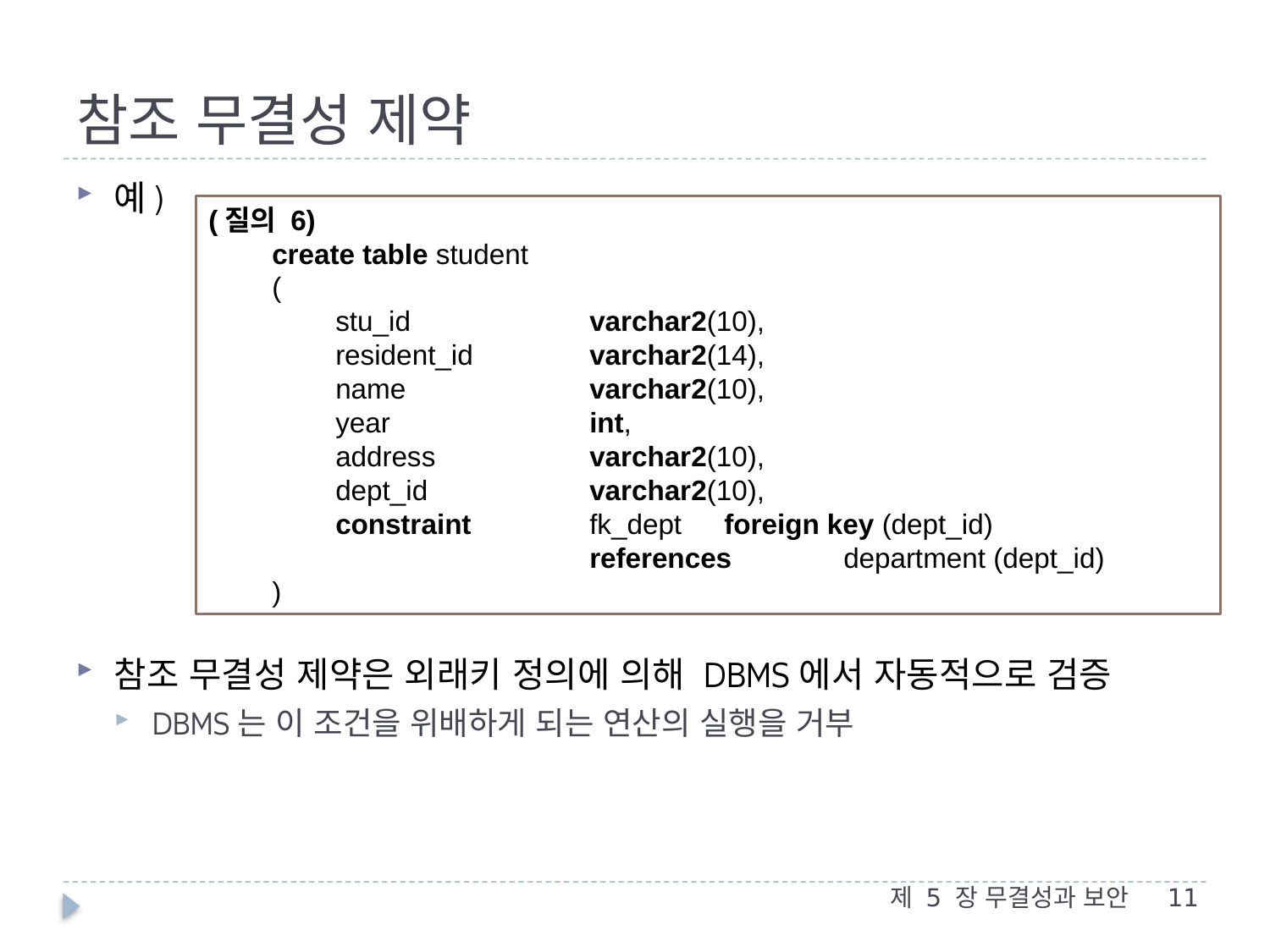

# 참조 무결성 제약
예)

참조 무결성 제약은 외래키 정의에 의해 DBMS에서 자동적으로 검증
DBMS는 이 조건을 위배하게 되는 연산의 실행을 거부

(질의 6)
create table student
(
stu_id		varchar2(10),
resident_id	varchar2(14),
name		varchar2(10),
year		int,
address		varchar2(10),
dept_id		varchar2(10),
constraint 	fk_dept	 foreign key (dept_id) 			references 	department (dept_id)
)
제 5 장 무결성과 보안
11